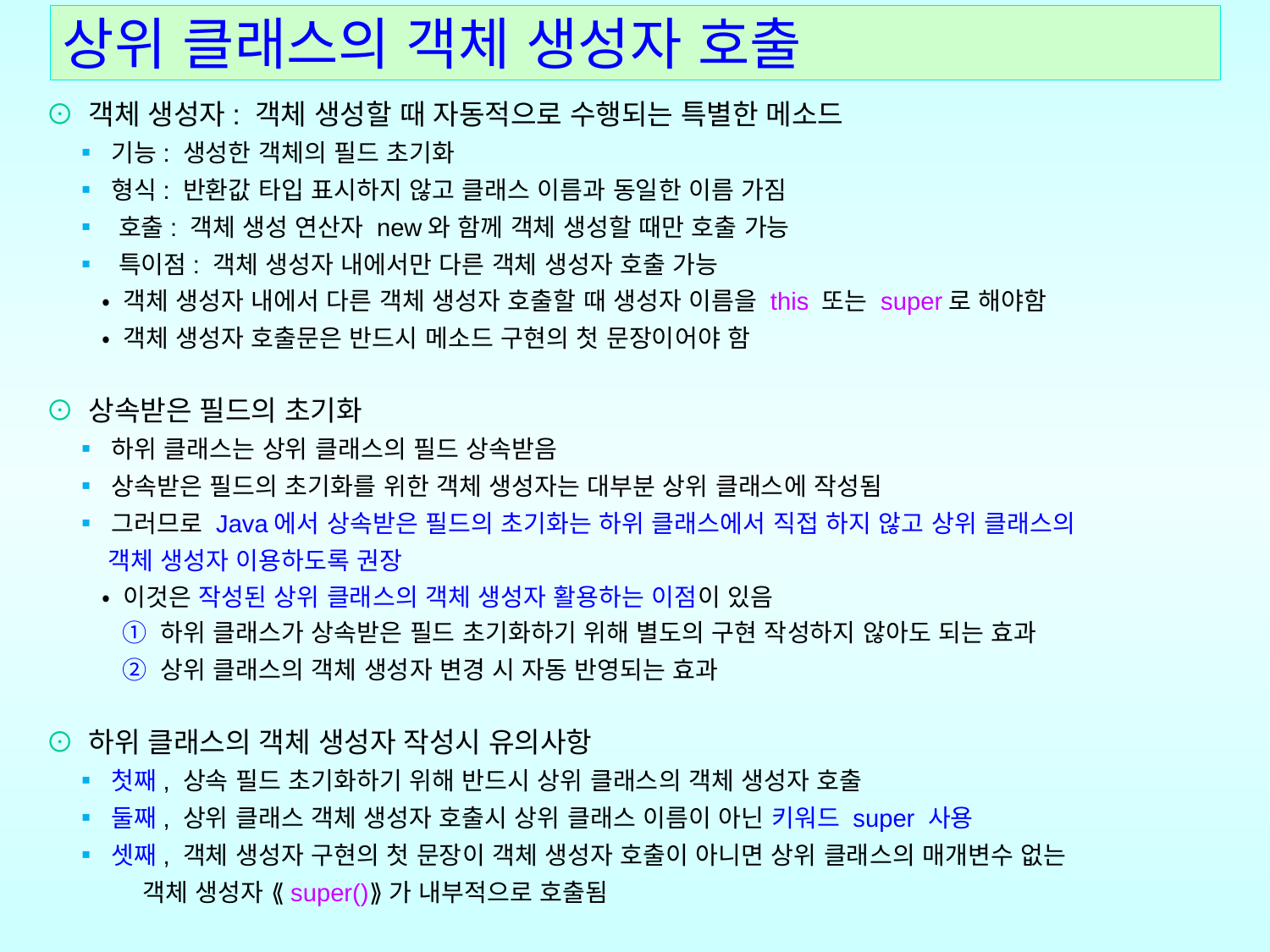

# 상위 클래스의 객체 생성자 호출
⊙ 객체 생성자: 객체 생성할 때 자동적으로 수행되는 특별한 메소드
    ▪ 기능: 생성한 객체의 필드 초기화
    ▪ 형식: 반환값 타입 표시하지 않고 클래스 이름과 동일한 이름 가짐
    ▪  호출: 객체 생성 연산자 new와 함께 객체 생성할 때만 호출 가능
    ▪  특이점: 객체 생성자 내에서만 다른 객체 생성자 호출 가능
        • 객체 생성자 내에서 다른 객체 생성자 호출할 때 생성자 이름을 this 또는 super로 해야함
        • 객체 생성자 호출문은 반드시 메소드 구현의 첫 문장이어야 함

⊙ 상속받은 필드의 초기화
    ▪ 하위 클래스는 상위 클래스의 필드 상속받음
    ▪ 상속받은 필드의 초기화를 위한 객체 생성자는 대부분 상위 클래스에 작성됨
    ▪ 그러므로 Java에서 상속받은 필드의 초기화는 하위 클래스에서 직접 하지 않고 상위 클래스의
        객체 생성자 이용하도록 권장
        • 이것은 작성된 상위 클래스의 객체 생성자 활용하는 이점이 있음
           ① 하위 클래스가 상속받은 필드 초기화하기 위해 별도의 구현 작성하지 않아도 되는 효과
           ② 상위 클래스의 객체 생성자 변경 시 자동 반영되는 효과

⊙ 하위 클래스의 객체 생성자 작성시 유의사항
    ▪ 첫째, 상속 필드 초기화하기 위해 반드시 상위 클래스의 객체 생성자 호출
    ▪ 둘째, 상위 클래스 객체 생성자 호출시 상위 클래스 이름이 아닌 키워드 super 사용
    ▪ 셋째, 객체 생성자 구현의 첫 문장이 객체 생성자 호출이 아니면 상위 클래스의 매개변수 없는
             객체 생성자 ⟪super()⟫가 내부적으로 호출됨